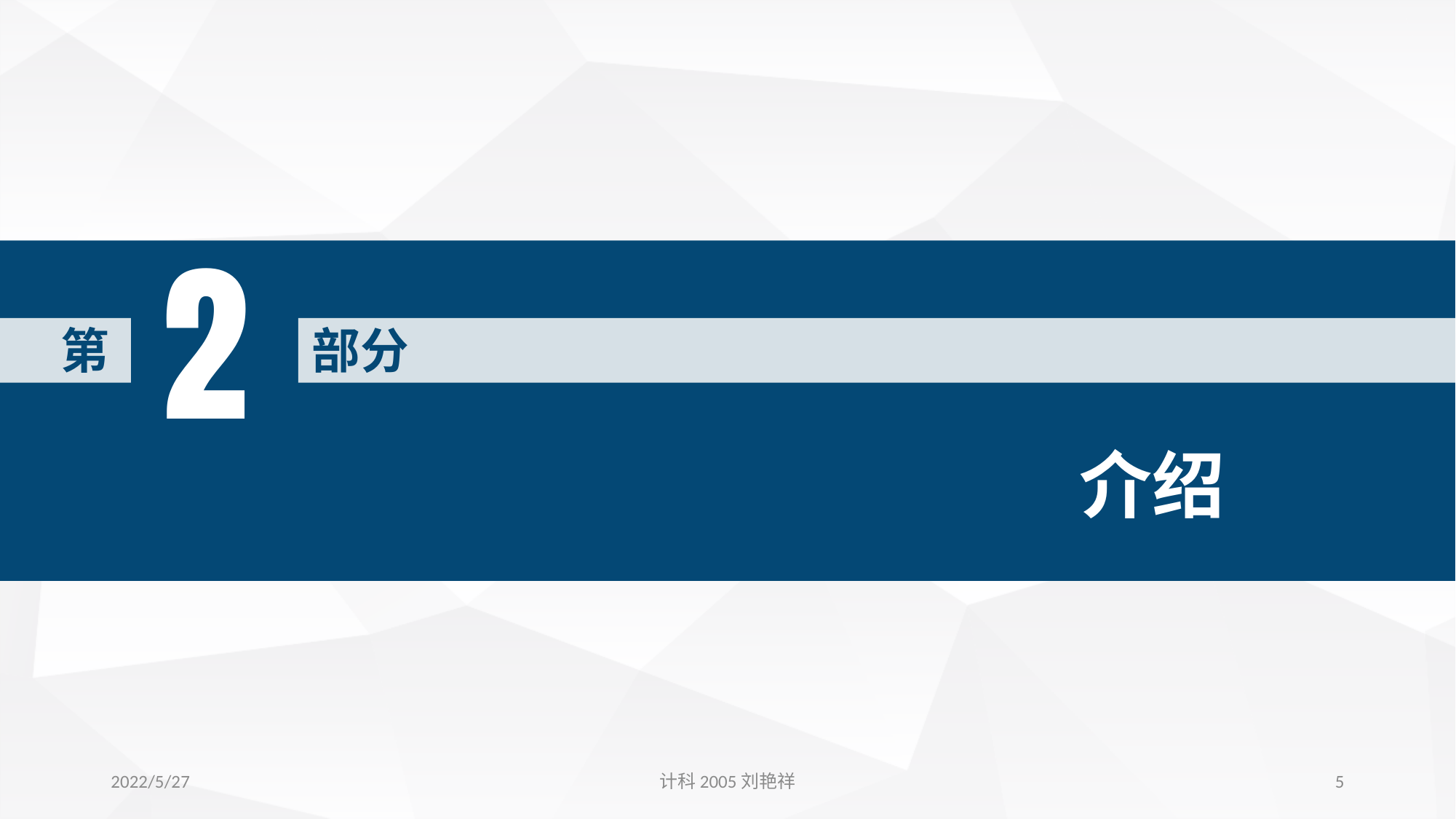

2

第
部分

介绍
2022/5/27
计科2005刘艳祥
5